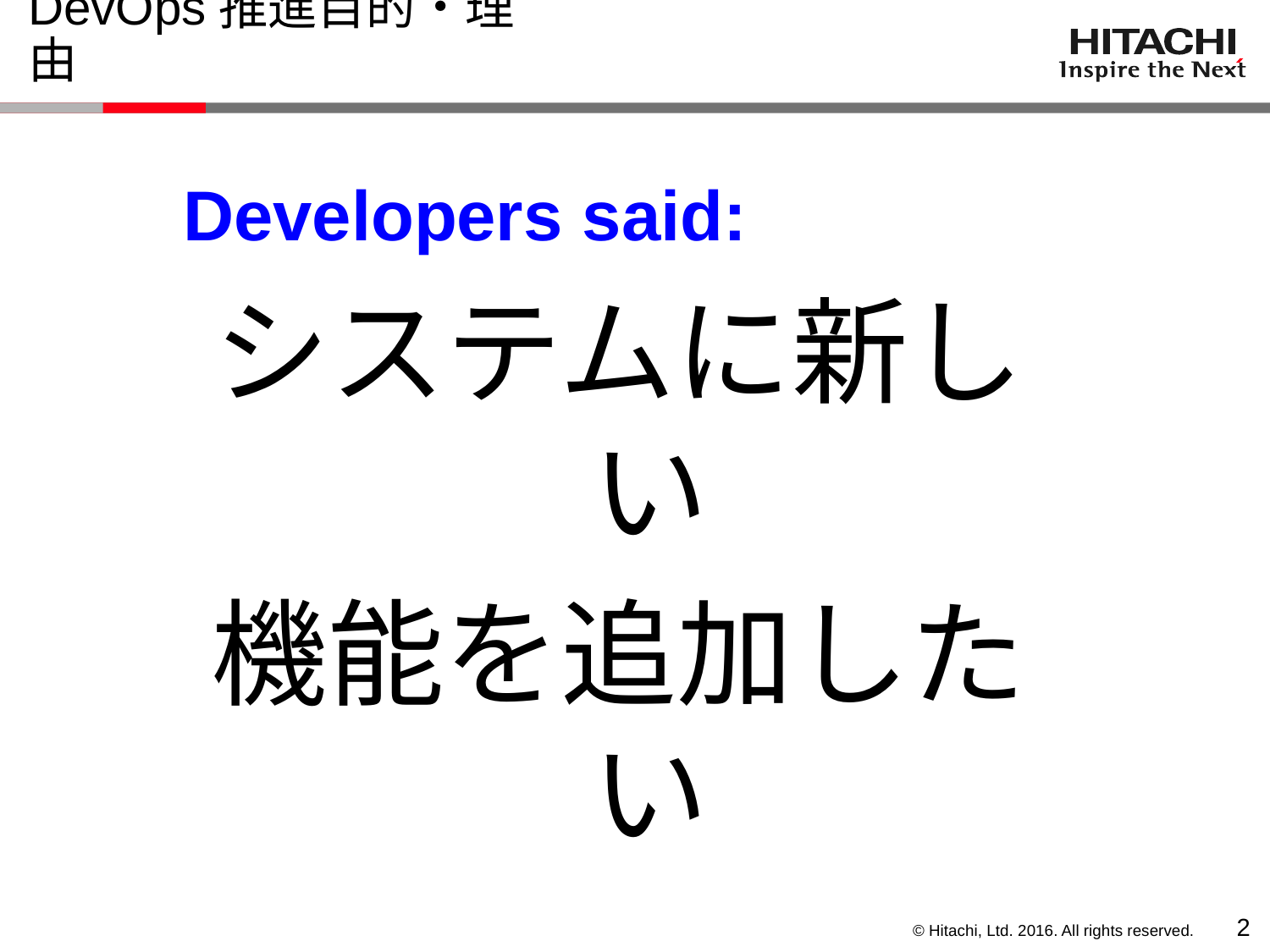

# DevOps推進目的・理由
Developers said:
システムに新しい
機能を追加したい
2